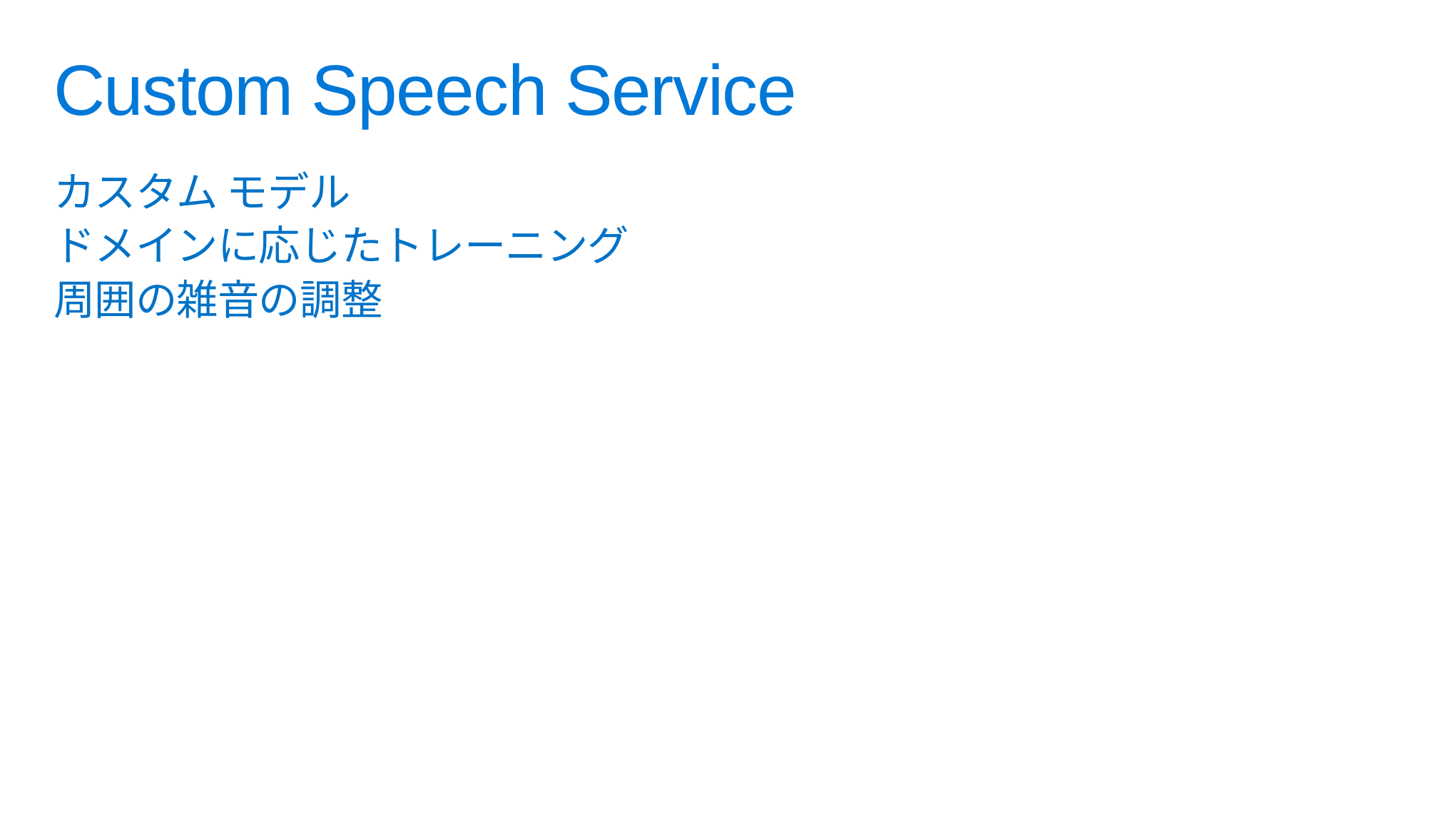

# Custom Speech Service
カスタム モデル
ドメインに応じたトレーニング
周囲の雑音の調整